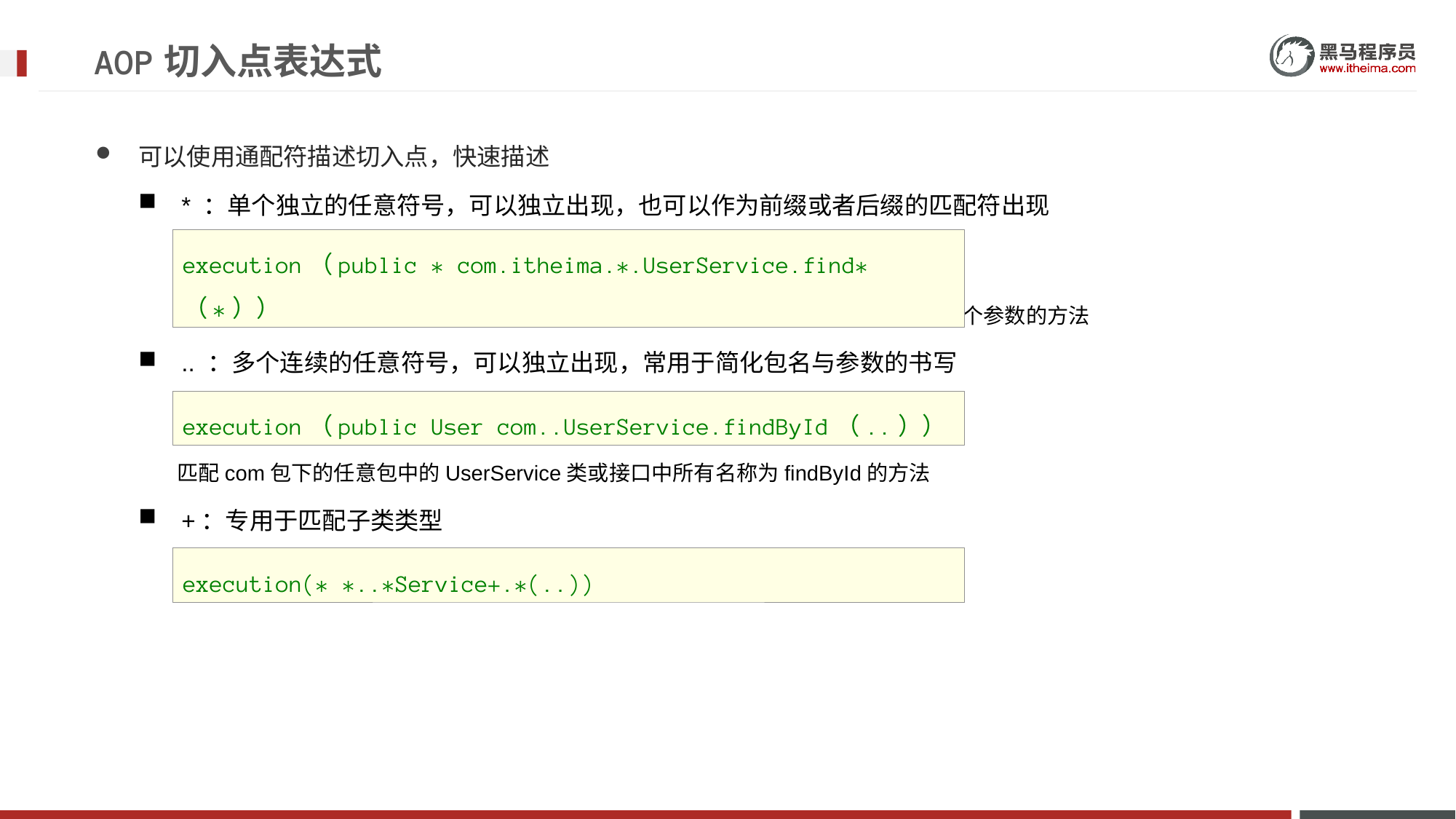

# AOP切入点表达式
可以使用通配符描述切入点，快速描述
* ：单个独立的任意符号，可以独立出现，也可以作为前缀或者后缀的匹配符出现

      匹配com.itheima包下的任意包中的UserService类或接口中所有find开头的带有一个参数的方法
.. ：多个连续的任意符号，可以独立出现，常用于简化包名与参数的书写

      匹配com包下的任意包中的UserService类或接口中所有名称为findById的方法
+：专用于匹配子类类型
execution（public * com.itheima.*.UserService.find*（*））
execution（public User com..UserService.findById（..））
execution(* *..*Service+.*(..))